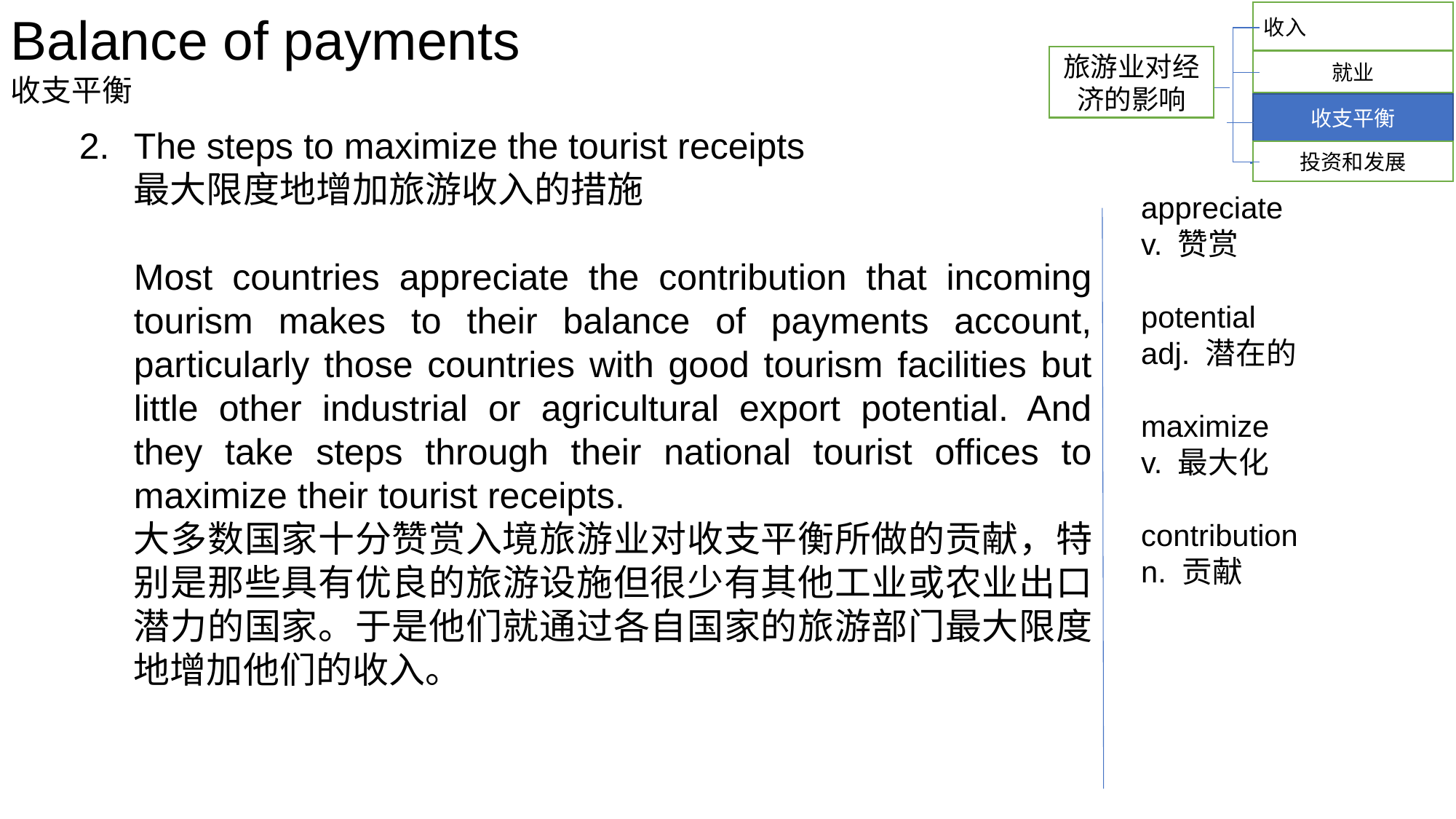

Balance of payments
收支平衡
收入
旅游业对经济的影响
就业
收支平衡
The steps to maximize the tourist receipts
最大限度地增加旅游收入的措施

Most countries appreciate the contribution that incoming tourism makes to their balance of payments account, particularly those countries with good tourism facilities but little other industrial or agricultural export potential. And they take steps through their national tourist offices to maximize their tourist receipts.
大多数国家十分赞赏入境旅游业对收支平衡所做的贡献，特别是那些具有优良的旅游设施但很少有其他工业或农业出口潜力的国家。于是他们就通过各自国家的旅游部门最大限度地增加他们的收入。

投资和发展
 appreciate
 v. 赞赏

 potential
 adj. 潜在的

 maximize
 v. 最大化

 contribution
 n. 贡献